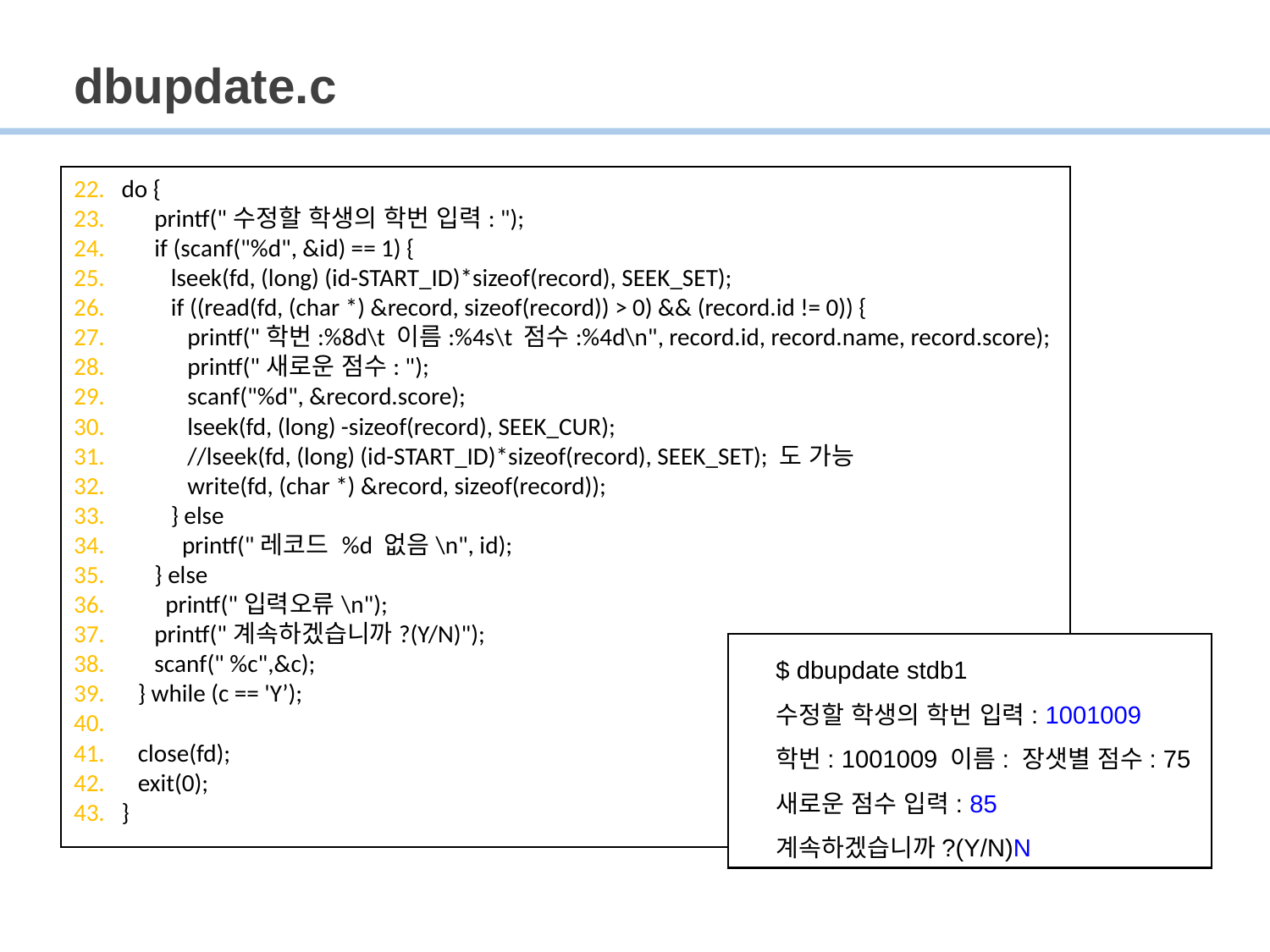

# dbupdate.c
do {
      printf("수정할 학생의 학번 입력: ");
      if (scanf("%d", &id) == 1) {
         lseek(fd, (long) (id-START_ID)*sizeof(record), SEEK_SET);
         if ((read(fd, (char *) &record, sizeof(record)) > 0) && (record.id != 0)) {
            printf("학번:%8d\t 이름:%4s\t 점수:%4d\n", record.id, record.name, record.score);
            printf("새로운 점수: ");
            scanf("%d", &record.score);
            lseek(fd, (long) -sizeof(record), SEEK_CUR);
            //lseek(fd, (long) (id-START_ID)*sizeof(record), SEEK_SET); 도 가능
            write(fd, (char *) &record, sizeof(record));
         } else
           printf("레코드 %d 없음\n", id);
      } else
        printf("입력오류\n");
      printf("계속하겠습니까?(Y/N)");
      scanf(" %c",&c);
   } while (c == 'Y’);

   close(fd);
   exit(0);
}

$ dbupdate stdb1
수정할 학생의 학번 입력: 1001009
학번: 1001009 이름: 장샛별 점수: 75
새로운 점수 입력: 85
계속하겠습니까?(Y/N)N